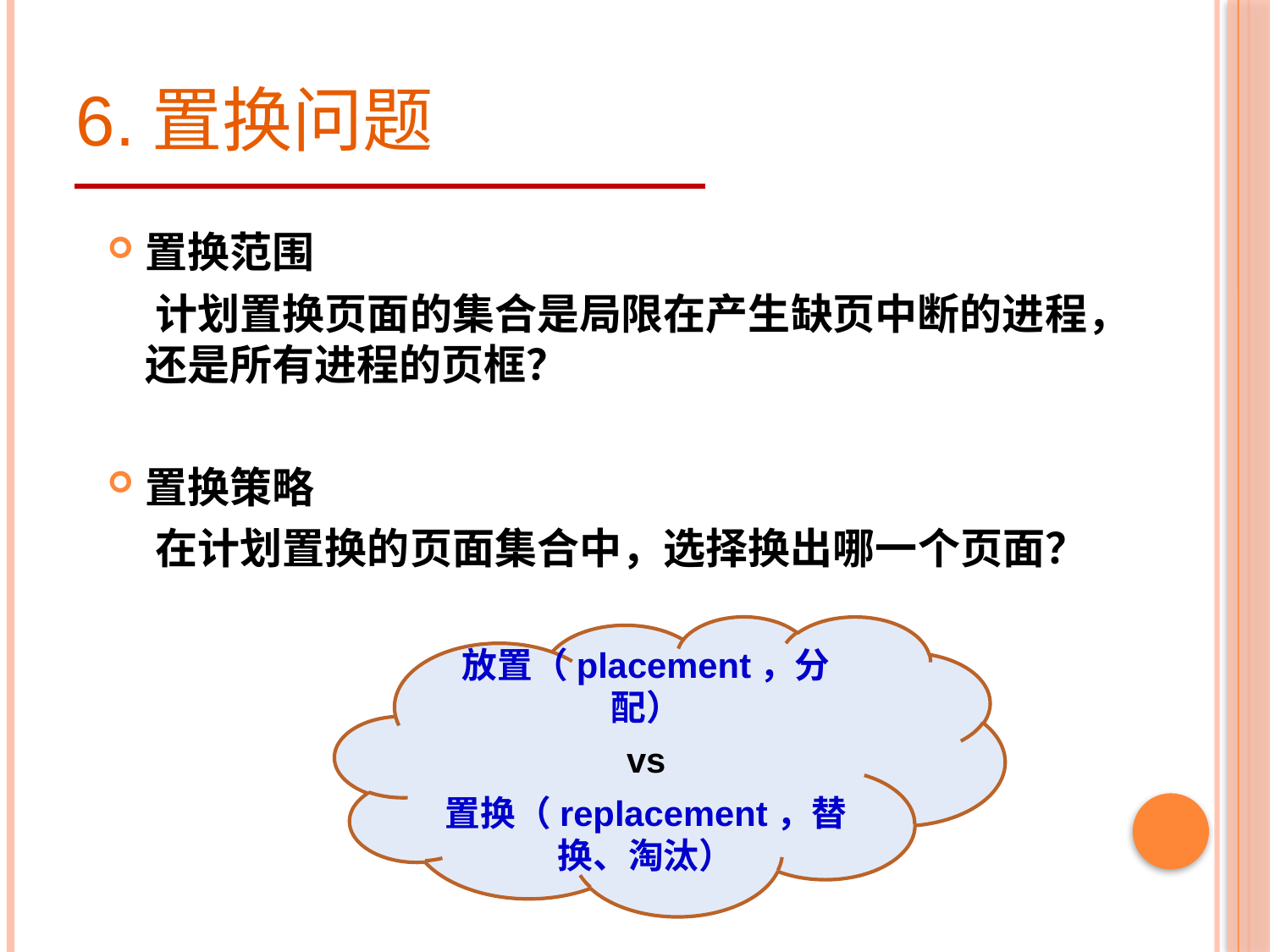

# 6.置换问题
置换范围
    计划置换页面的集合是局限在产生缺页中断的进程，还是所有进程的页框？

置换策略
    在计划置换的页面集合中，选择换出哪一个页面？
放置（placement，分配）
vs
置换（replacement，替换、淘汰）